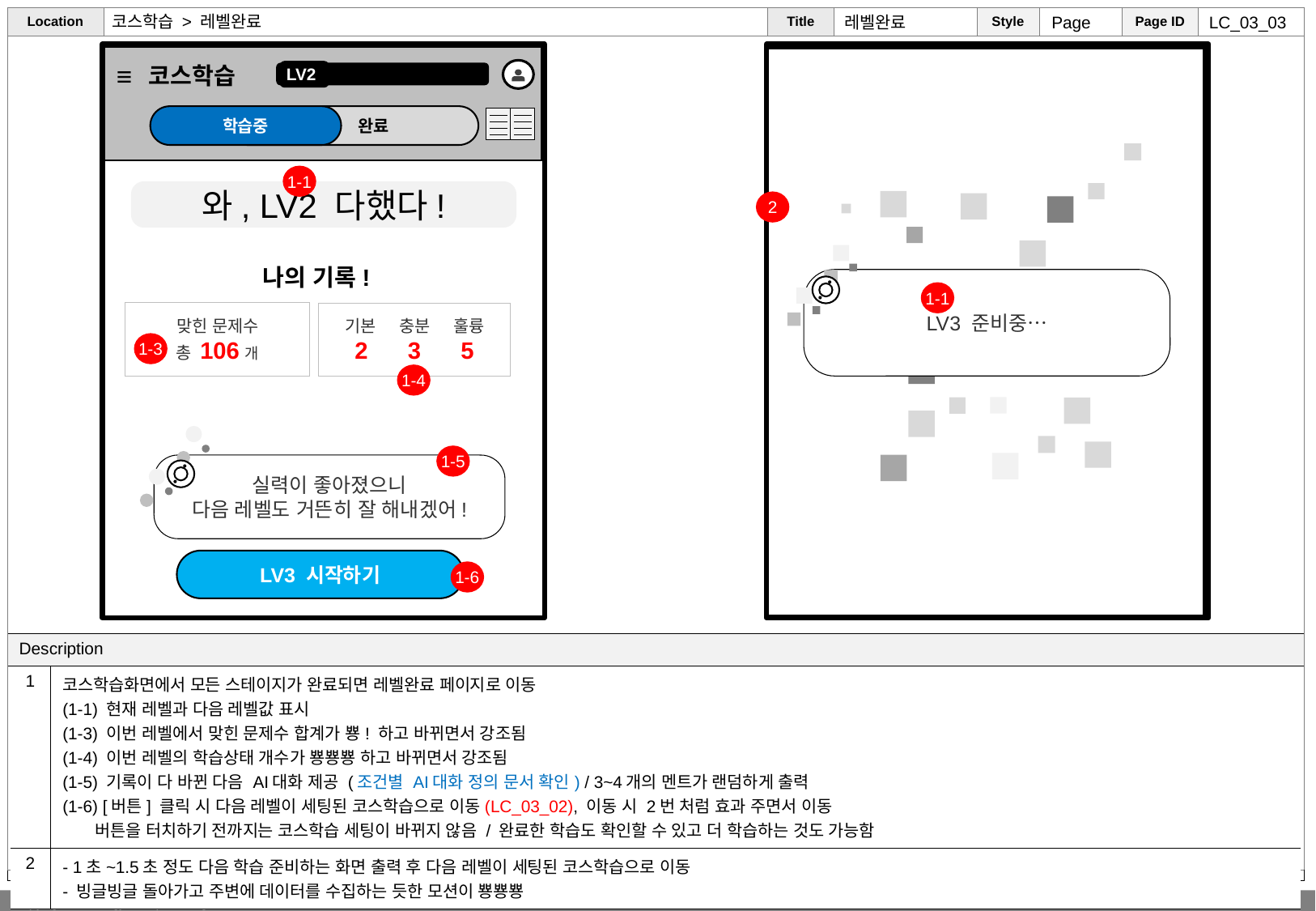

# 코스학습 > 레벨완료
레벨완료
Page
LC_03_03

≡

코스학습
LV2
LV2
학습중
        완료

1-1
와, LV2 다했다!

2

나의 기록!

LV3 준비중…

1-1
맞힌 문제수
총 106개
기본     충분     훌륭
2      3      5

1-3

1-4

1-5

실력이 좋아졌으니
다음 레벨도 거뜬히 잘 해내겠어!
LV3 시작하기
1-6
| 1 | 코스학습화면에서 모든 스테이지가 완료되면 레벨완료 페이지로 이동 (1-1) 현재 레벨과 다음 레벨값 표시 (1-3) 이번 레벨에서 맞힌 문제수 합계가 뿅! 하고 바뀌면서 강조됨 (1-4) 이번 레벨의 학습상태 개수가 뿅뿅뿅 하고 바뀌면서 강조됨 (1-5) 기록이 다 바뀐 다음 AI대화 제공 (조건별 AI대화 정의 문서 확인) / 3~4개의 멘트가 랜덤하게 출력 (1-6) [버튼] 클릭 시 다음 레벨이 세팅된 코스학습으로 이동(LC\_03\_02), 이동 시 2번 처럼 효과 주면서 이동 버튼을 터치하기 전까지는 코스학습 세팅이 바뀌지 않음 / 완료한 학습도 확인할 수 있고 더 학습하는 것도 가능함 |
| --- | --- |
| 2 | - 1초~1.5초 정도 다음 학습 준비하는 화면 출력 후 다음 레벨이 세팅된 코스학습으로 이동 - 빙글빙글 돌아가고 주변에 데이터를 수집하는 듯한 모션이 뿅뿅뿅 |